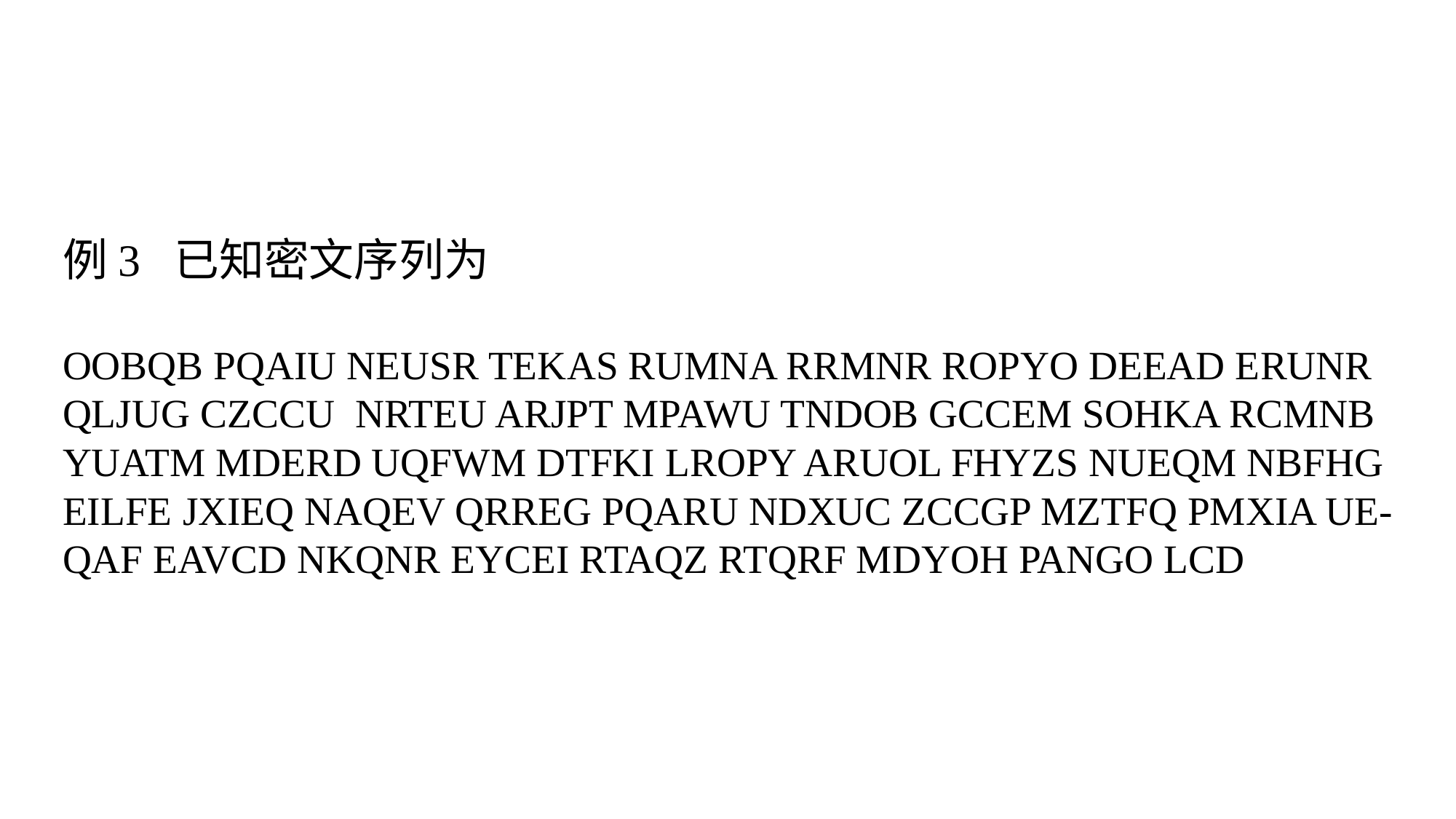

例3  已知密文序列为

OOBQB PQAIU NEUSR TEKAS RUMNA RRMNR ROPYO DEEAD ERUNR QLJUG CZCCU  NRTEU ARJPT MPAWU TNDOB GCCEM SOHKA RCMNB YUATM MDERD UQFWM DTFKI LROPY ARUOL FHYZS NUEQM NBFHG EILFE JXIEQ NAQEV QRREG PQARU NDXUC ZCCGP MZTFQ PMXIA UE- QAF EAVCD NKQNR EYCEI RTAQZ RTQRF MDYOH PANGO LCD